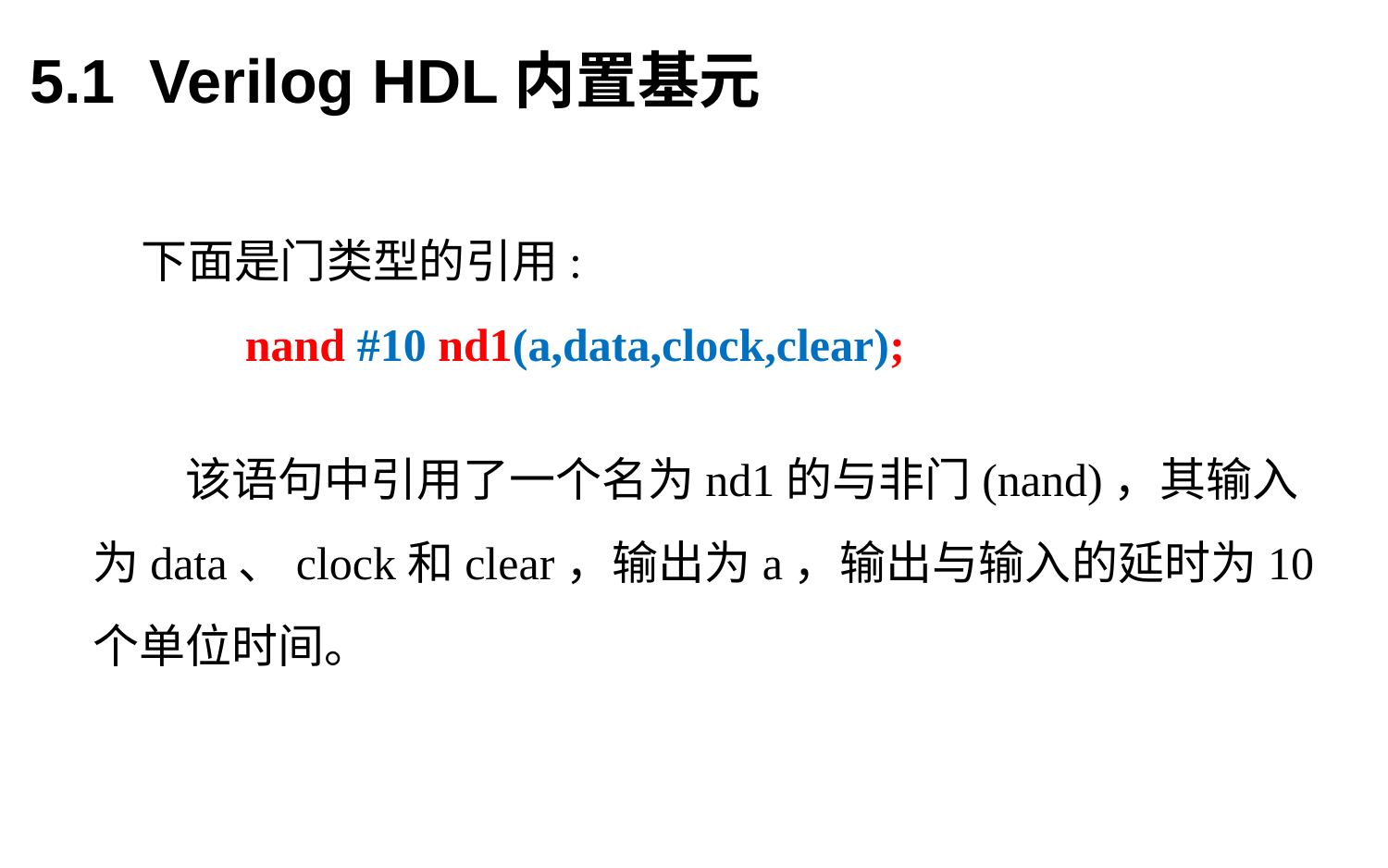

5.1  Verilog HDL内置基元
# 下面是门类型的引用: 　　　　nand #10 nd1(a,data,clock,clear);
　　该语句中引用了一个名为nd1的与非门(nand)，其输入为data、clock和clear，输出为a，输出与输入的延时为10个单位时间。